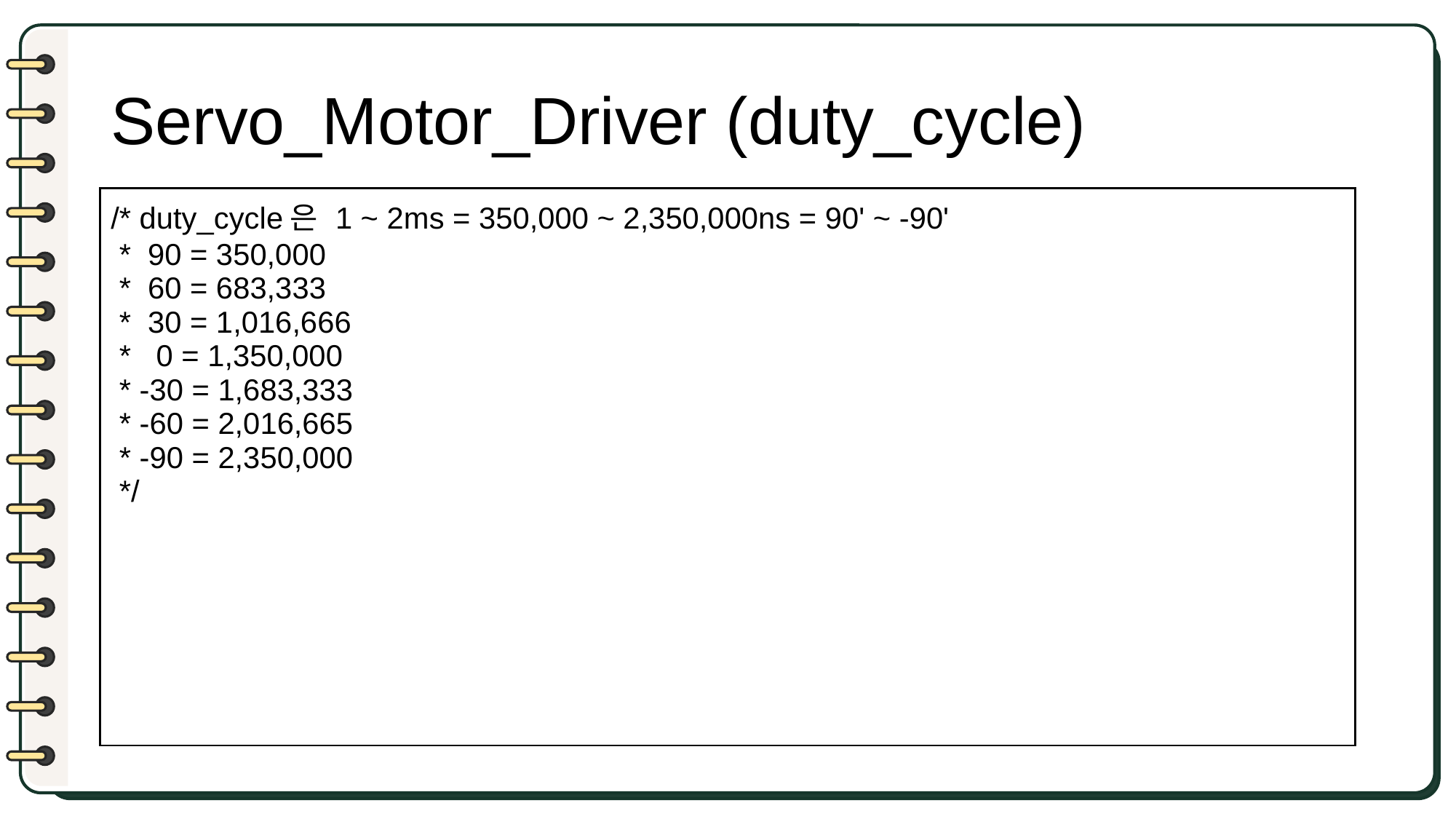

# Servo_Motor_Driver (duty_cycle)
| /\* duty\_cycle은 1 ~ 2ms = 350,000 ~ 2,350,000ns = 90' ~ -90'  \*  90 = 350,000  \*  60 = 683,333  \*  30 = 1,016,666  \*   0 = 1,350,000  \* -30 = 1,683,333  \* -60 = 2,016,665  \* -90 = 2,350,000  \*/ |
| --- |